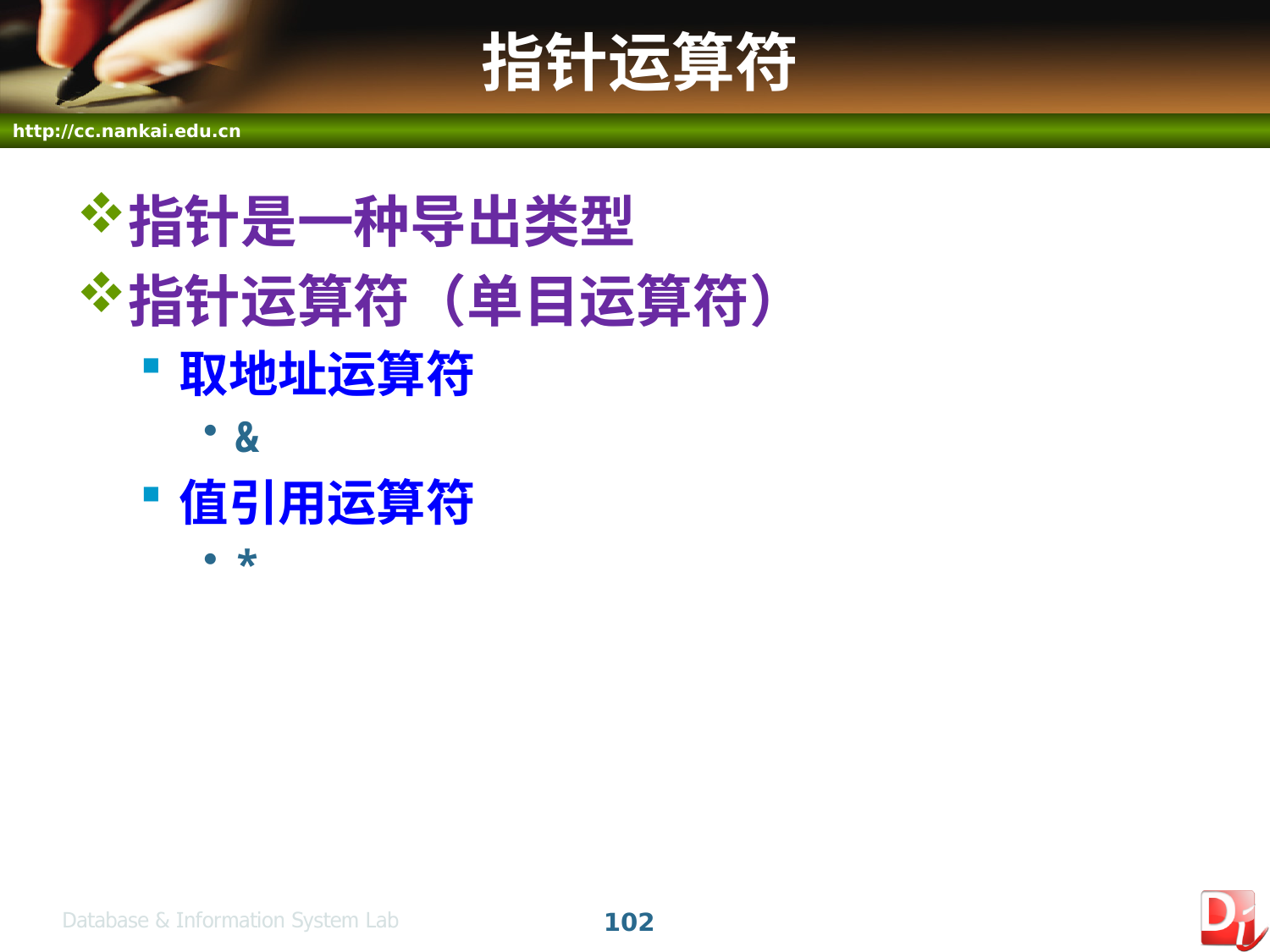

# 指针运算符
指针是一种导出类型
指针运算符（单目运算符）
取地址运算符
&
值引用运算符
*
102
Database & Information System Lab